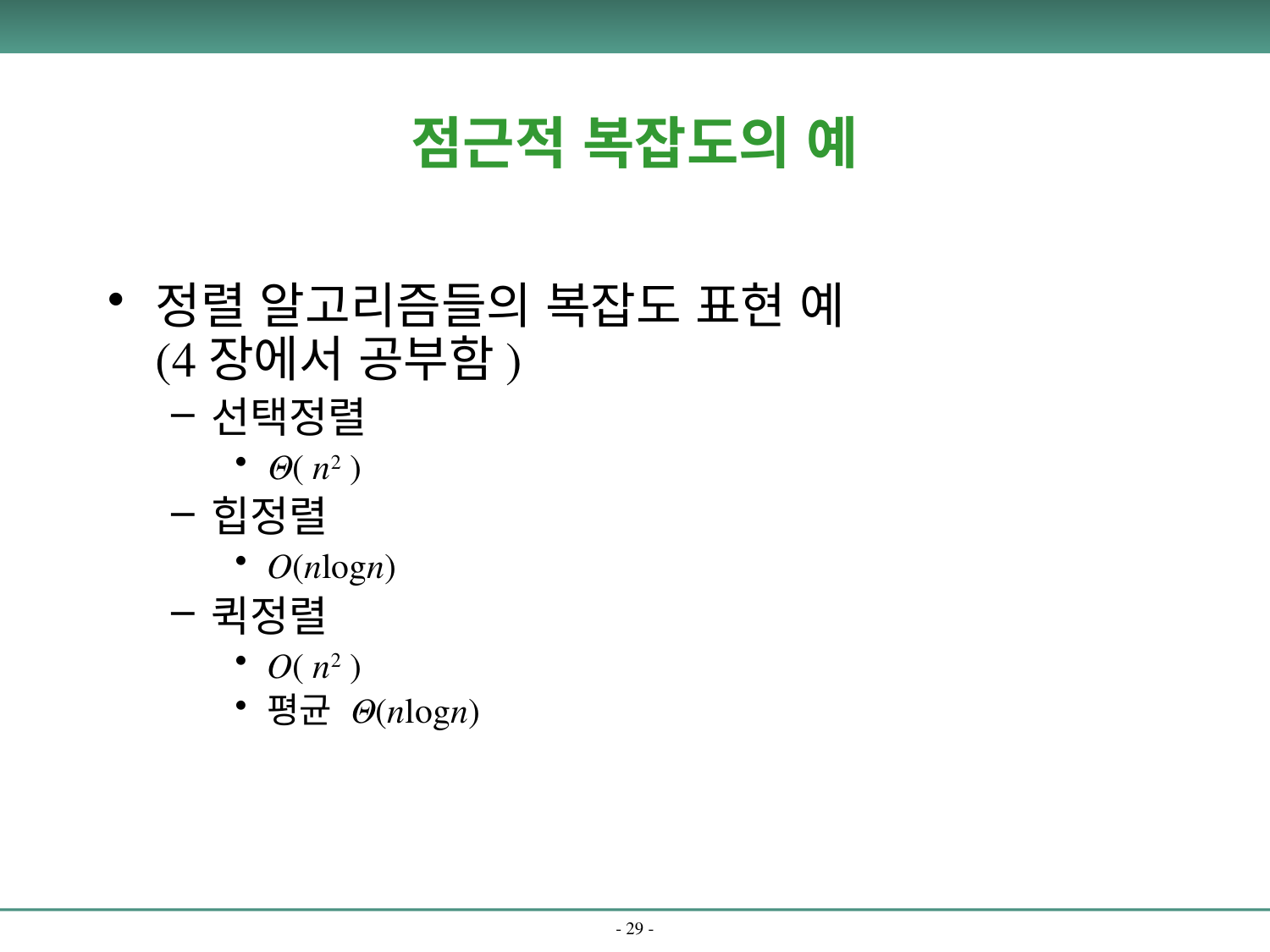

# 점근적 복잡도의 예
정렬 알고리즘들의 복잡도 표현 예
(4장에서 공부함)
선택정렬
Θ( n2 )
힙정렬
O(nlogn)
퀵정렬
O( n2 )
평균 Θ(nlogn)